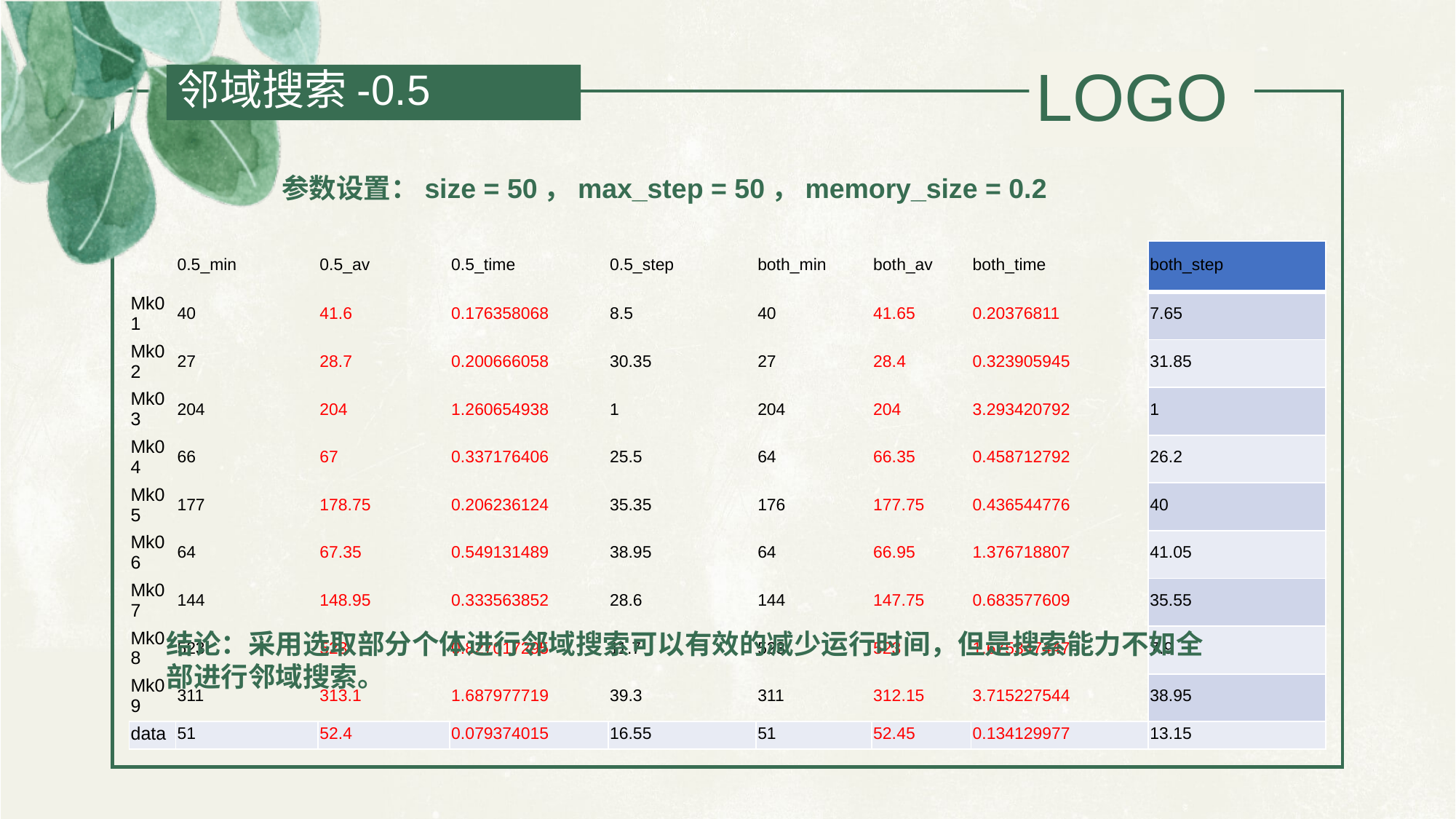

邻域搜索-0.5
参数设置：size = 50，max_step = 50，memory_size = 0.2
|  | 0.5\_min | 0.5\_av | 0.5\_time | 0.5\_step | both\_min | both\_av | both\_time | both\_step |
| --- | --- | --- | --- | --- | --- | --- | --- | --- |
| Mk01 | 40 | 41.6 | 0.176358068 | 8.5 | 40 | 41.65 | 0.20376811 | 7.65 |
| Mk02 | 27 | 28.7 | 0.200666058 | 30.35 | 27 | 28.4 | 0.323905945 | 31.85 |
| Mk03 | 204 | 204 | 1.260654938 | 1 | 204 | 204 | 3.293420792 | 1 |
| Mk04 | 66 | 67 | 0.337176406 | 25.5 | 64 | 66.35 | 0.458712792 | 26.2 |
| Mk05 | 177 | 178.75 | 0.206236124 | 35.35 | 176 | 177.75 | 0.436544776 | 40 |
| Mk06 | 64 | 67.35 | 0.549131489 | 38.95 | 64 | 66.95 | 1.376718807 | 41.05 |
| Mk07 | 144 | 148.95 | 0.333563852 | 28.6 | 144 | 147.75 | 0.683577609 | 35.55 |
| Mk08 | 523 | 523 | 0.827017295 | 11.7 | 523 | 523 | 1.675347447 | 7.9 |
| Mk09 | 311 | 313.1 | 1.687977719 | 39.3 | 311 | 312.15 | 3.715227544 | 38.95 |
| data | 51 | 52.4 | 0.079374015 | 16.55 | 51 | 52.45 | 0.134129977 | 13.15 |
结论：采用选取部分个体进行邻域搜索可以有效的减少运行时间，但是搜索能力不如全部进行邻域搜索。